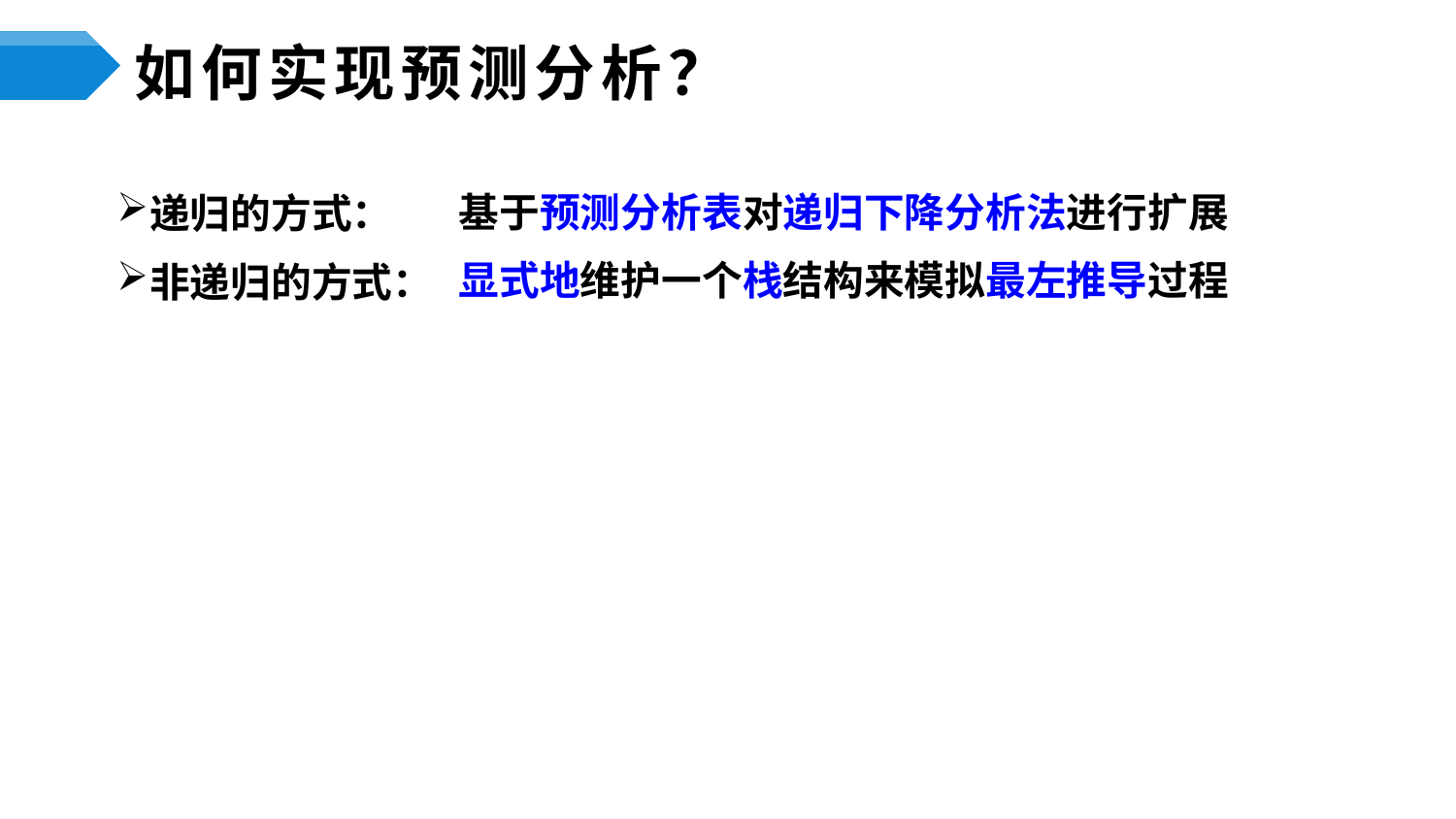

# 如何实现预测分析？
递归的方式：
非递归的方式：

基于预测分析表对递归下降分析法进行扩展
显式地维护一个栈结构来模拟最左推导过程